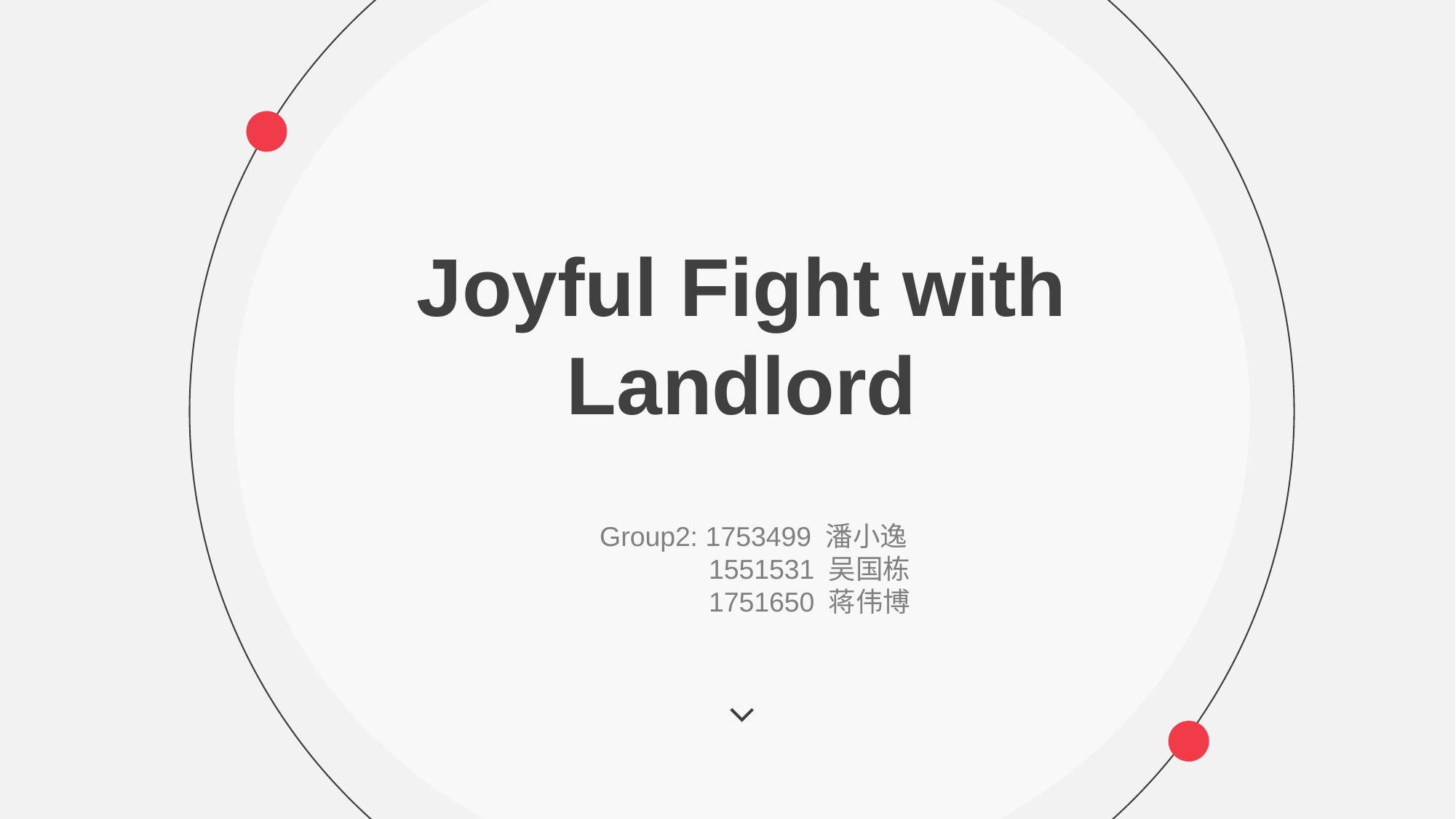

Joyful Fight with Landlord
Group2: 1753499 潘小逸
	1551531 吴国栋
	1751650 蒋伟博